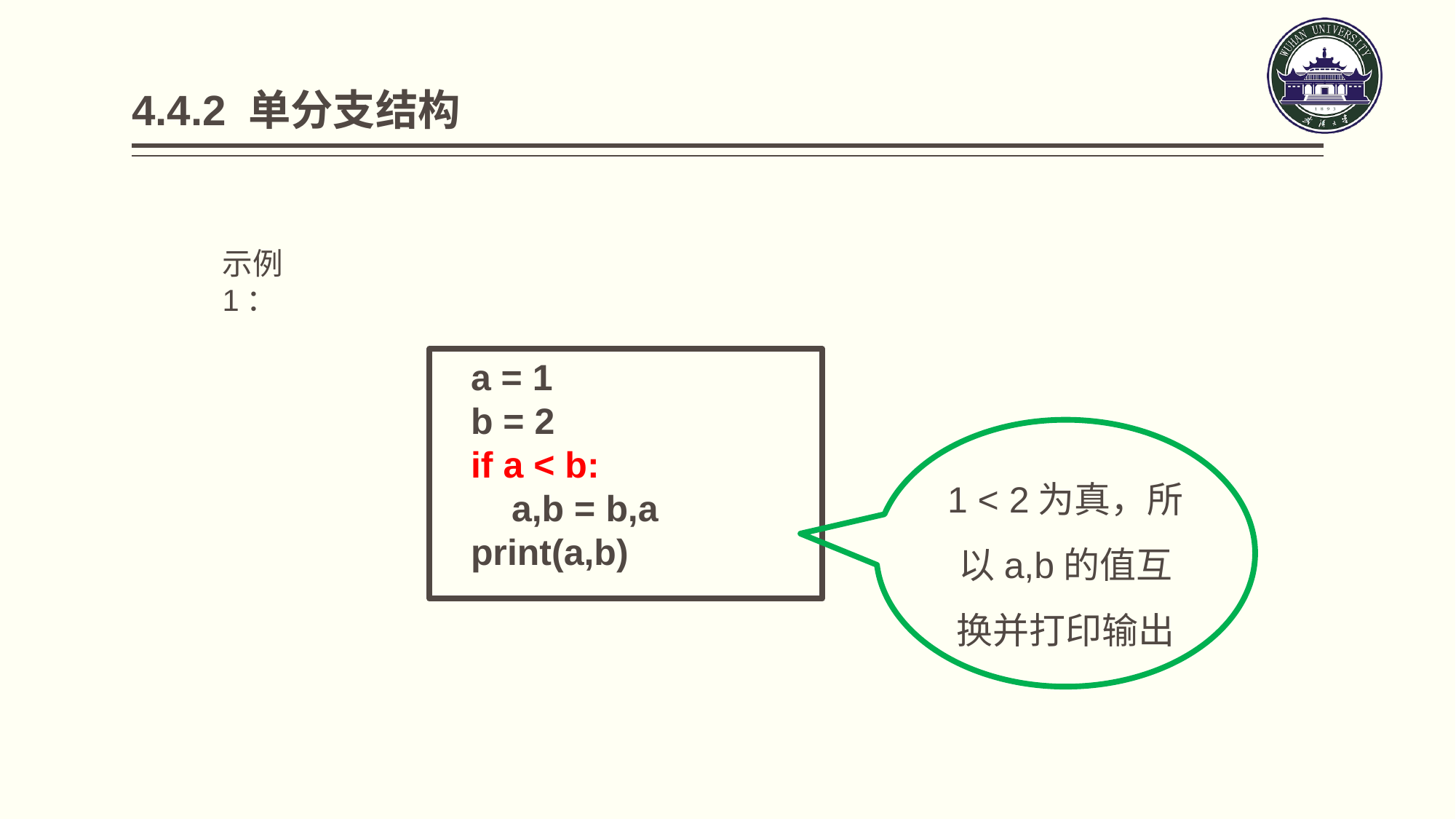

# 4.4.2 单分支结构
示例1：

a = 1
b = 2
if a < b:
    a,b = b,a
print(a,b)
1 < 2为真，所以a,b的值互换并打印输出